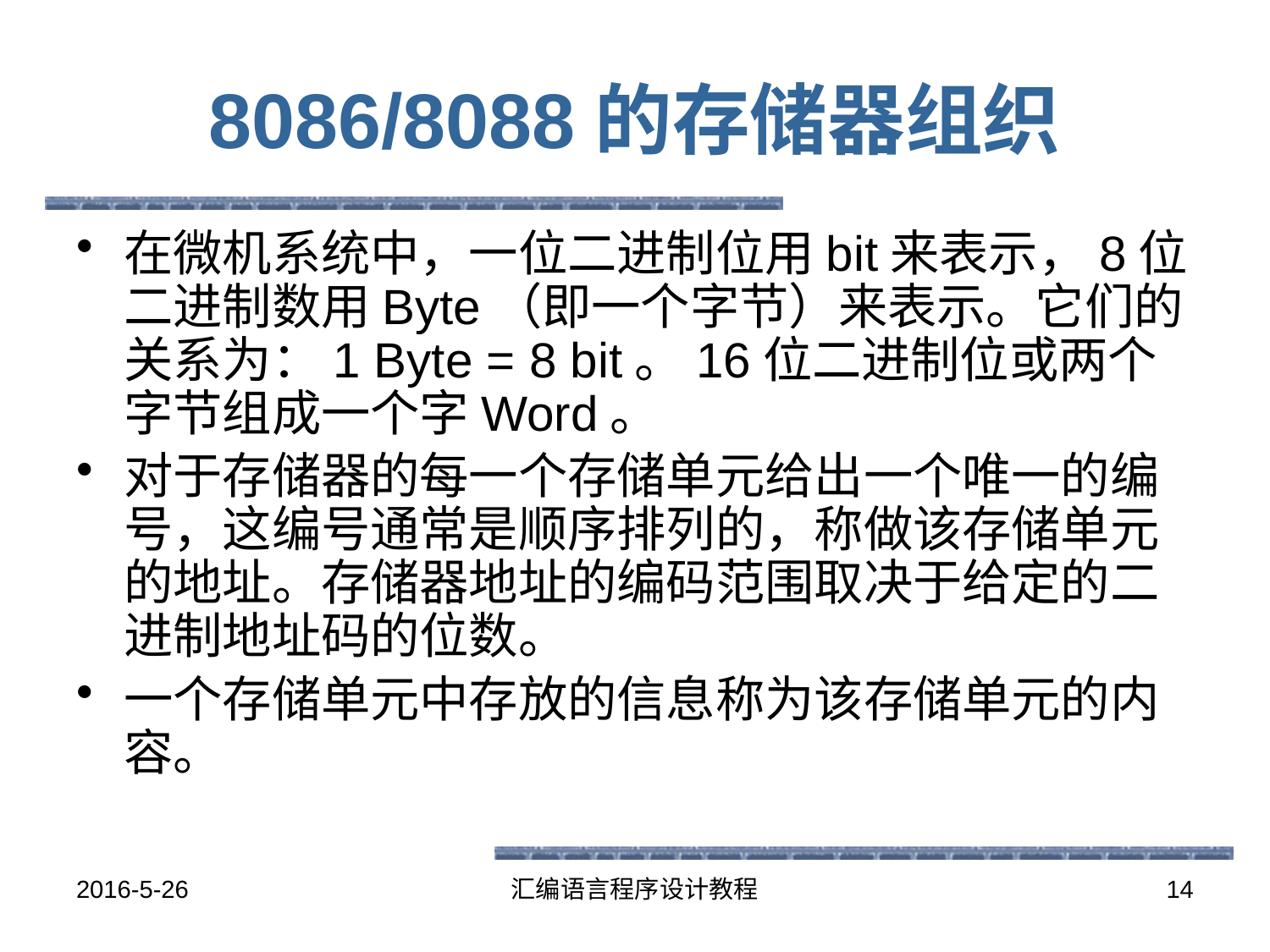

# 8086/8088的存储器组织
在微机系统中，一位二进制位用bit来表示，8位二进制数用Byte（即一个字节）来表示。它们的关系为：1 Byte = 8 bit。16位二进制位或两个字节组成一个字Word。
对于存储器的每一个存储单元给出一个唯一的编号，这编号通常是顺序排列的，称做该存储单元的地址。存储器地址的编码范围取决于给定的二进制地址码的位数。
一个存储单元中存放的信息称为该存储单元的内容。
2016-5-26
汇编语言程序设计教程
14